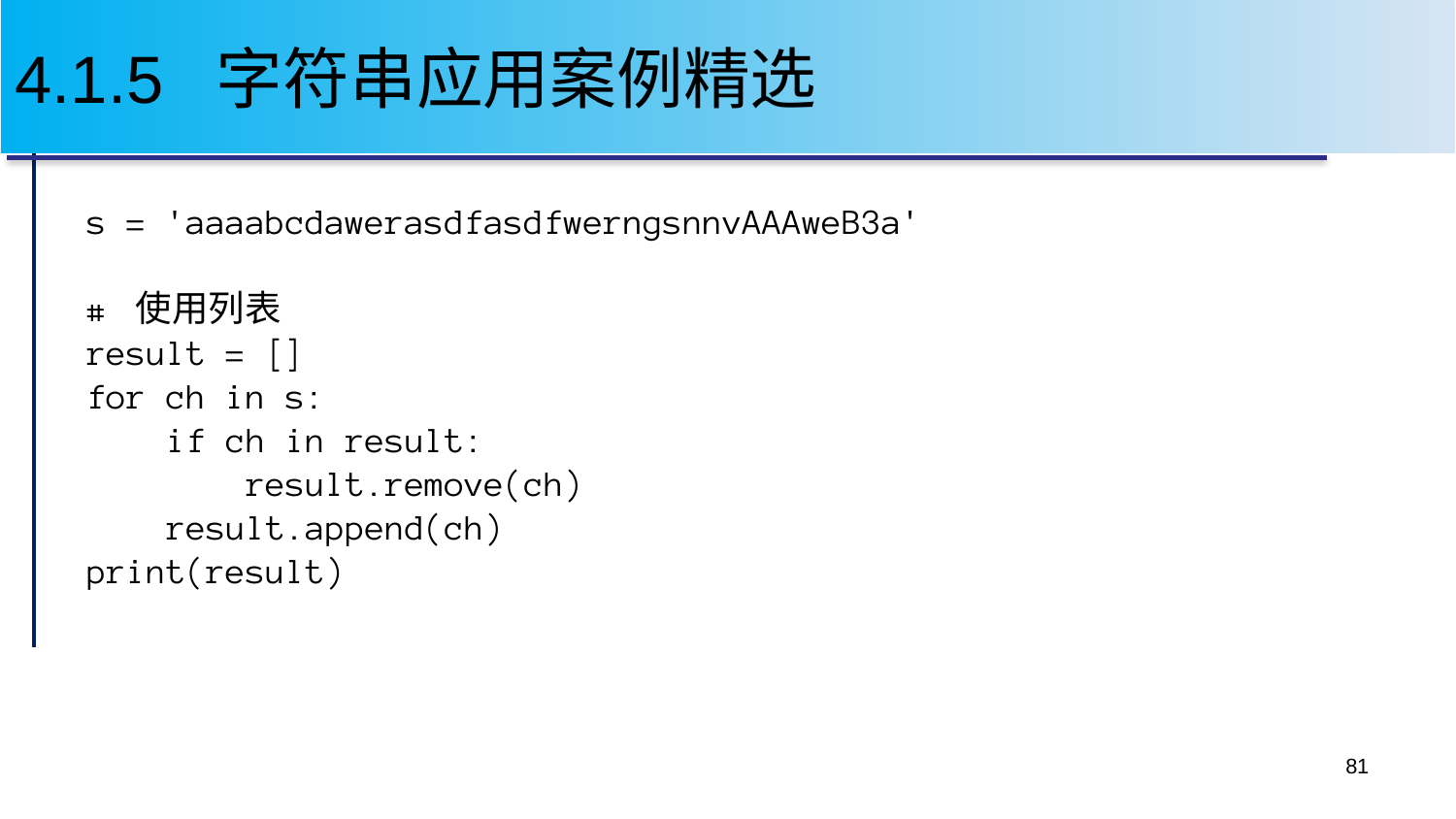

# 4.1.5  字符串应用案例精选
s = 'aaaabcdawerasdfasdfwerngsnnvAAAweB3a'

# 使用列表
result = []
for ch in s:
    if ch in result:
        result.remove(ch)
    result.append(ch)
print(result)
81